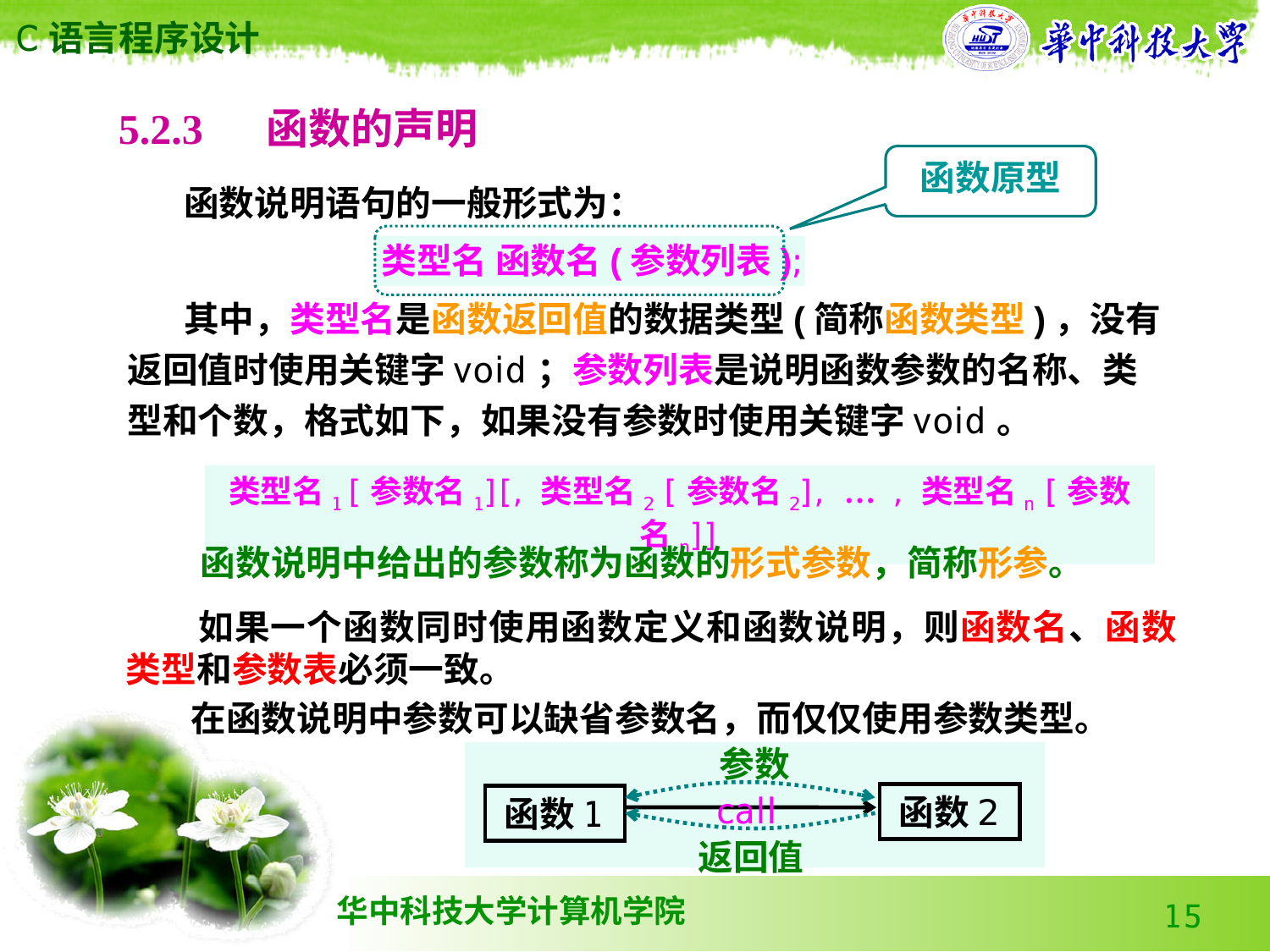

5.2.3 　函数的声明
函数原型

      函数说明语句的一般形式为：
		类型名 函数名(参数列表);
      其中，类型名是函数返回值的数据类型(简称函数类型)，没有返回值时使用关键字void；参数列表是说明函数参数的名称、类型和个数，格式如下，如果没有参数时使用关键字void。

类型名1 [参数名1][, 类型名2 [参数名2],  …  , 类型名n [参数名n]]
        函数说明中给出的参数称为函数的形式参数，简称形参。
       如果一个函数同时使用函数定义和函数说明，则函数名、函数类型和参数表必须一致。
       在函数说明中参数可以缺省参数名，而仅仅使用参数类型。
参数

call
函数2
函数1

返回值

15